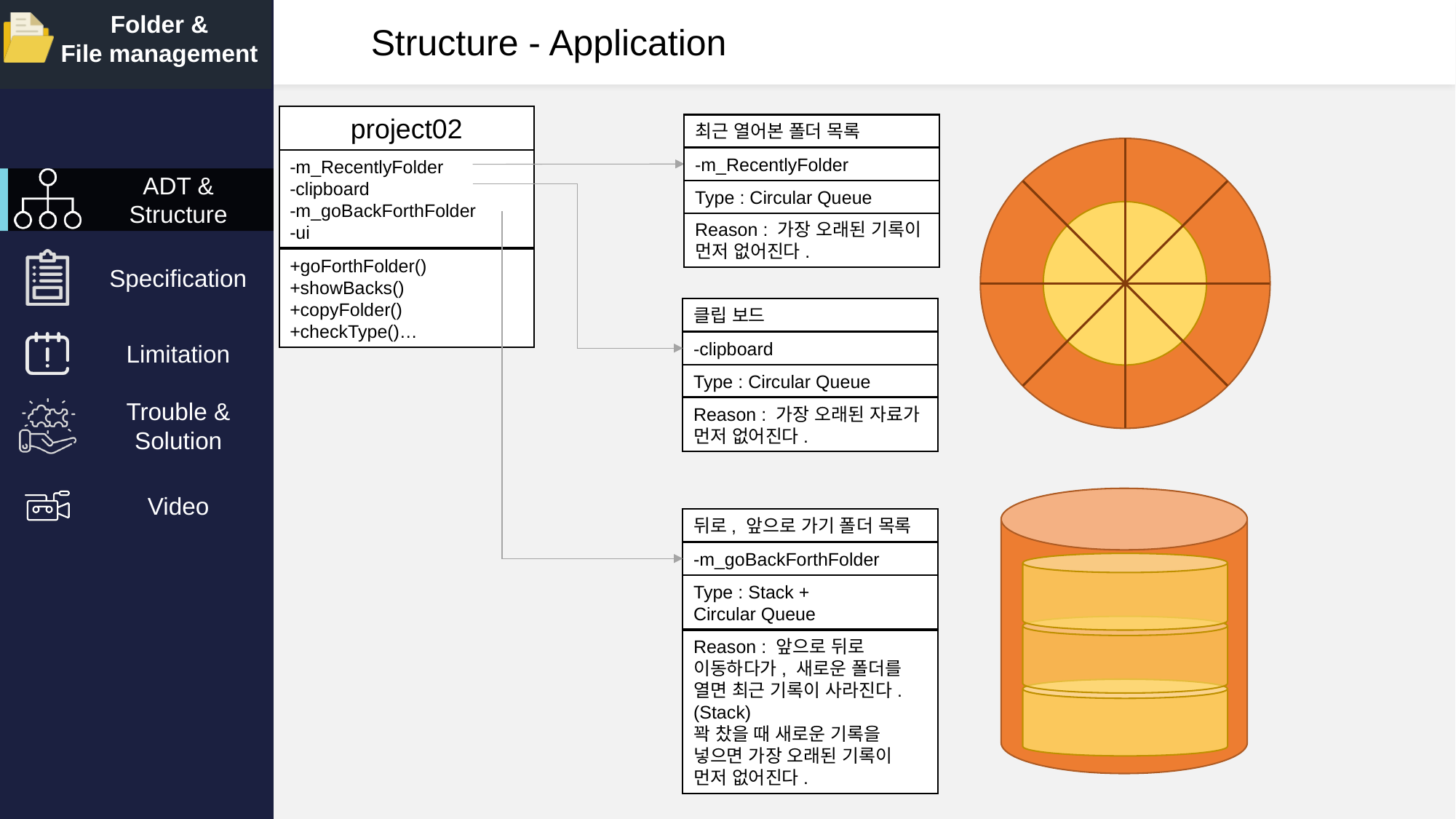

Structure - Application
project02
-m_RecentlyFolder
-clipboard
-m_goBackForthFolder
-ui
+goForthFolder()
+showBacks()
+copyFolder()
+checkType()…
최근 열어본 폴더 목록
-m_RecentlyFolder
Type : Circular Queue
Reason : 가장 오래된 기록이 먼저 없어진다.

클립 보드
-clipboard
Type : Circular Queue
Reason : 가장 오래된 자료가 먼저 없어진다.

뒤로, 앞으로 가기 폴더 목록
-m_goBackForthFolder
Type : Stack +
Circular Queue
Reason : 앞으로 뒤로 이동하다가, 새로운 폴더를 열면 최근 기록이 사라진다.(Stack)
꽉 찼을 때 새로운 기록을 넣으면 가장 오래된 기록이 먼저 없어진다.